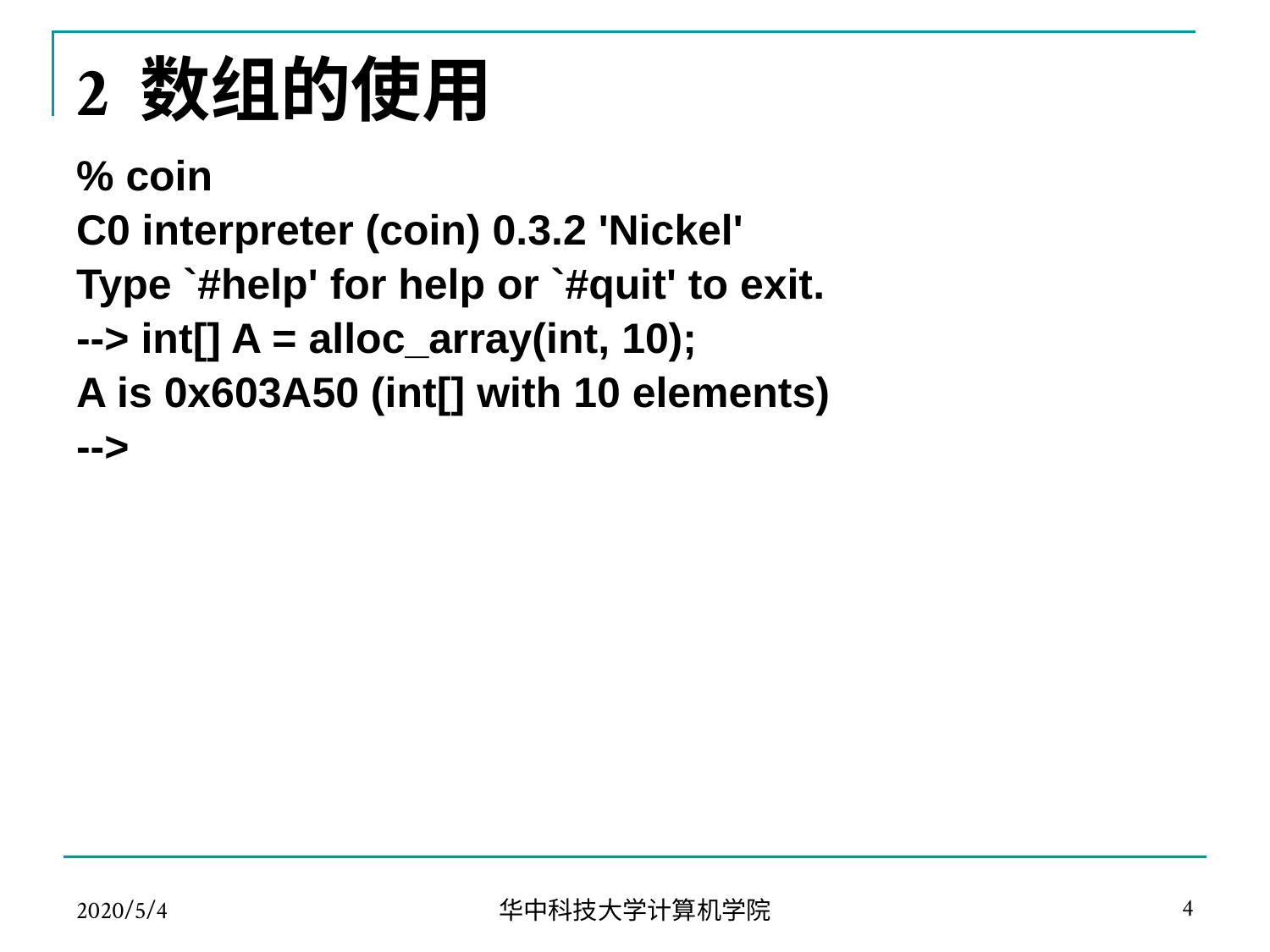

# 2 数组的使用
% coin
C0 interpreter (coin) 0.3.2 'Nickel'
Type `#help' for help or `#quit' to exit.
--> int[] A = alloc_array(int, 10);
A is 0x603A50 (int[] with 10 elements)
-->
2020/5/4
4
华中科技大学计算机学院